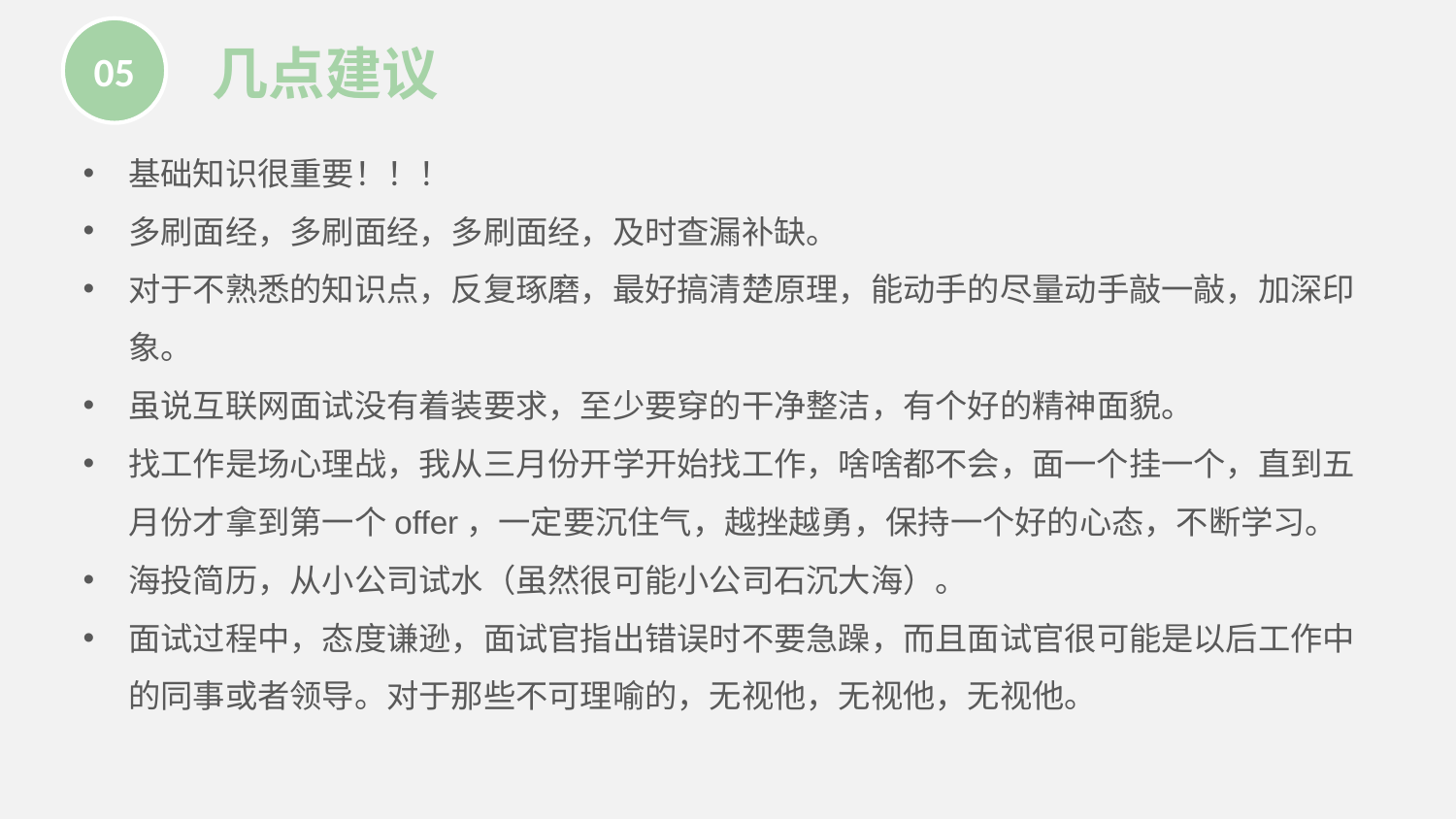

05
几点建议
基础知识很重要！！！
多刷面经，多刷面经，多刷面经，及时查漏补缺。
对于不熟悉的知识点，反复琢磨，最好搞清楚原理，能动手的尽量动手敲一敲，加深印象。
虽说互联网面试没有着装要求，至少要穿的干净整洁，有个好的精神面貌。
找工作是场心理战，我从三月份开学开始找工作，啥啥都不会，面一个挂一个，直到五月份才拿到第一个offer，一定要沉住气，越挫越勇，保持一个好的心态，不断学习。
海投简历，从小公司试水（虽然很可能小公司石沉大海）。
面试过程中，态度谦逊，面试官指出错误时不要急躁，而且面试官很可能是以后工作中的同事或者领导。对于那些不可理喻的，无视他，无视他，无视他。